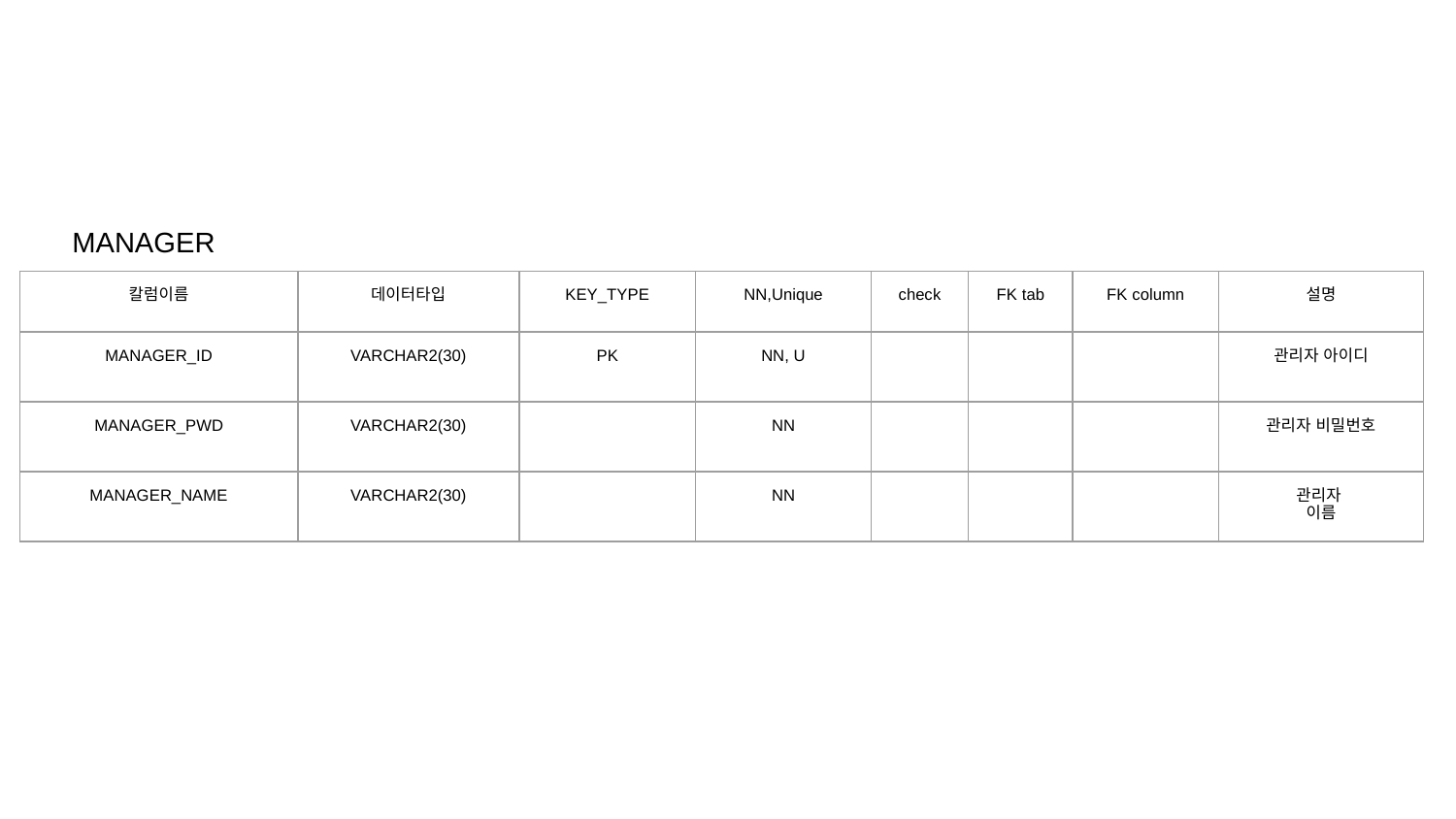

MANAGER
| 칼럼이름 | 데이터타입 | KEY\_TYPE | NN,Unique | check | FK tab | FK column | 설명 |
| --- | --- | --- | --- | --- | --- | --- | --- |
| MANAGER\_ID | VARCHAR2(30) | PK | NN, U |  |  |  | 관리자 아이디 |
| MANAGER\_PWD | VARCHAR2(30) |  | NN |  |  |  | 관리자 비밀번호 |
| MANAGER\_NAME | VARCHAR2(30) |  | NN |  |  |  | 관리자 이름 |